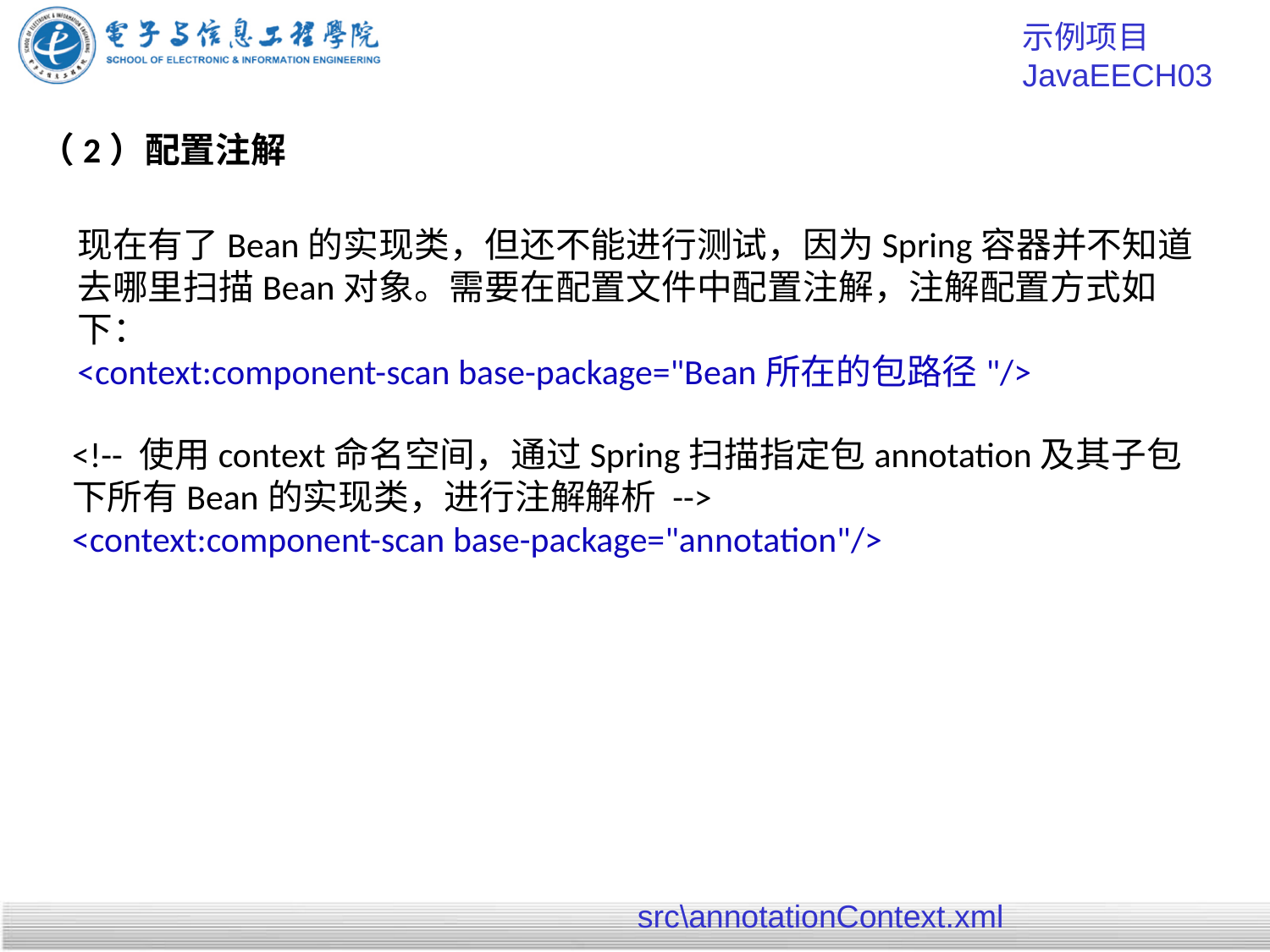

示例项目 JavaEECH03
# （2）配置注解
现在有了Bean的实现类，但还不能进行测试，因为Spring容器并不知道去哪里扫描Bean对象。需要在配置文件中配置注解，注解配置方式如下：
<context:component-scan base-package="Bean所在的包路径"/>
<!-- 使用context命名空间，通过Spring扫描指定包annotation及其子包下所有Bean的实现类，进行注解解析 -->
<context:component-scan base-package="annotation"/>
src\annotationContext.xml